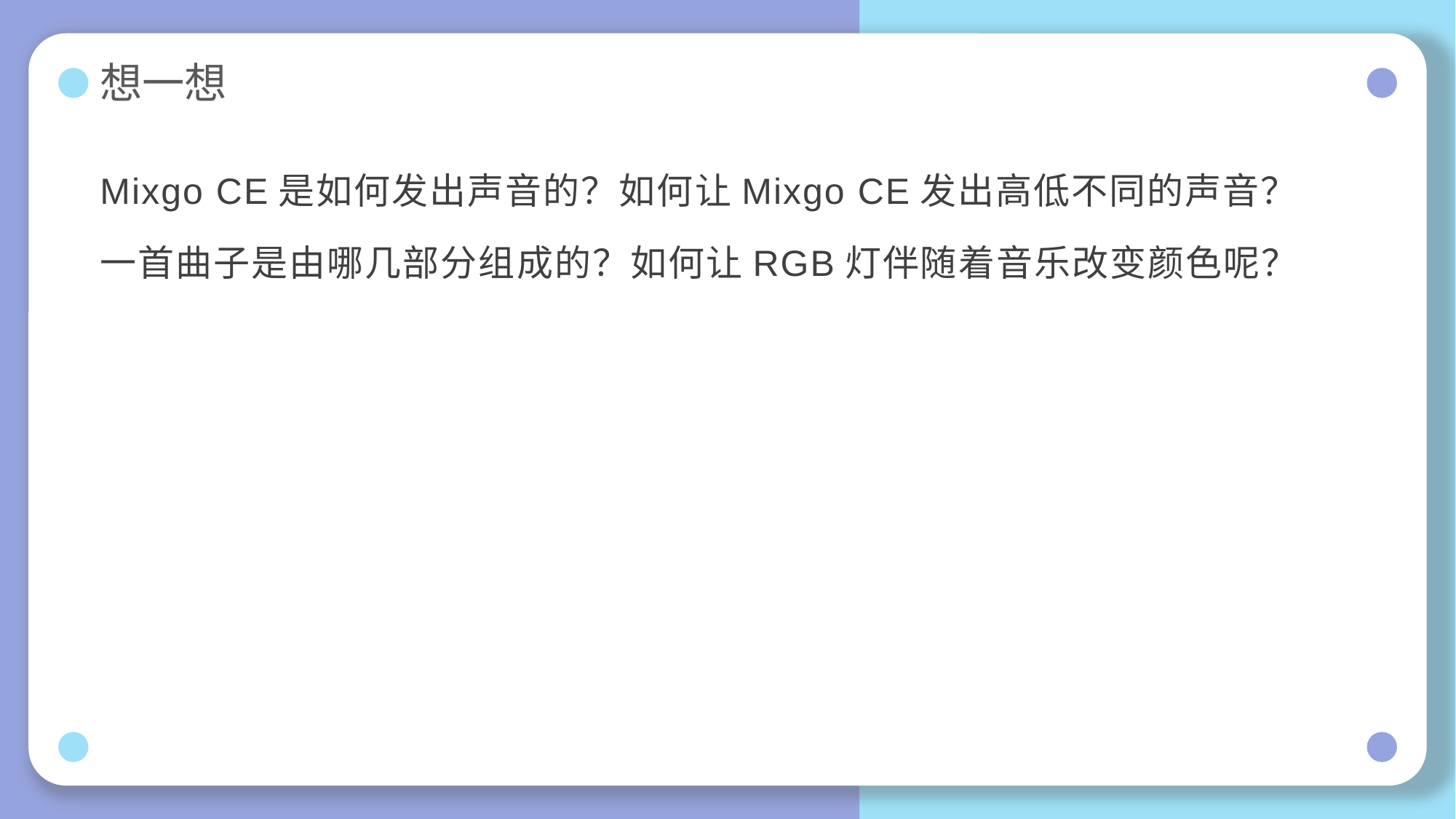

# 想一想
Mixgo CE是如何发出声音的？如何让Mixgo CE发出高低不同的声音？
一首曲子是由哪几部分组成的？如何让RGB灯伴随着音乐改变颜色呢？